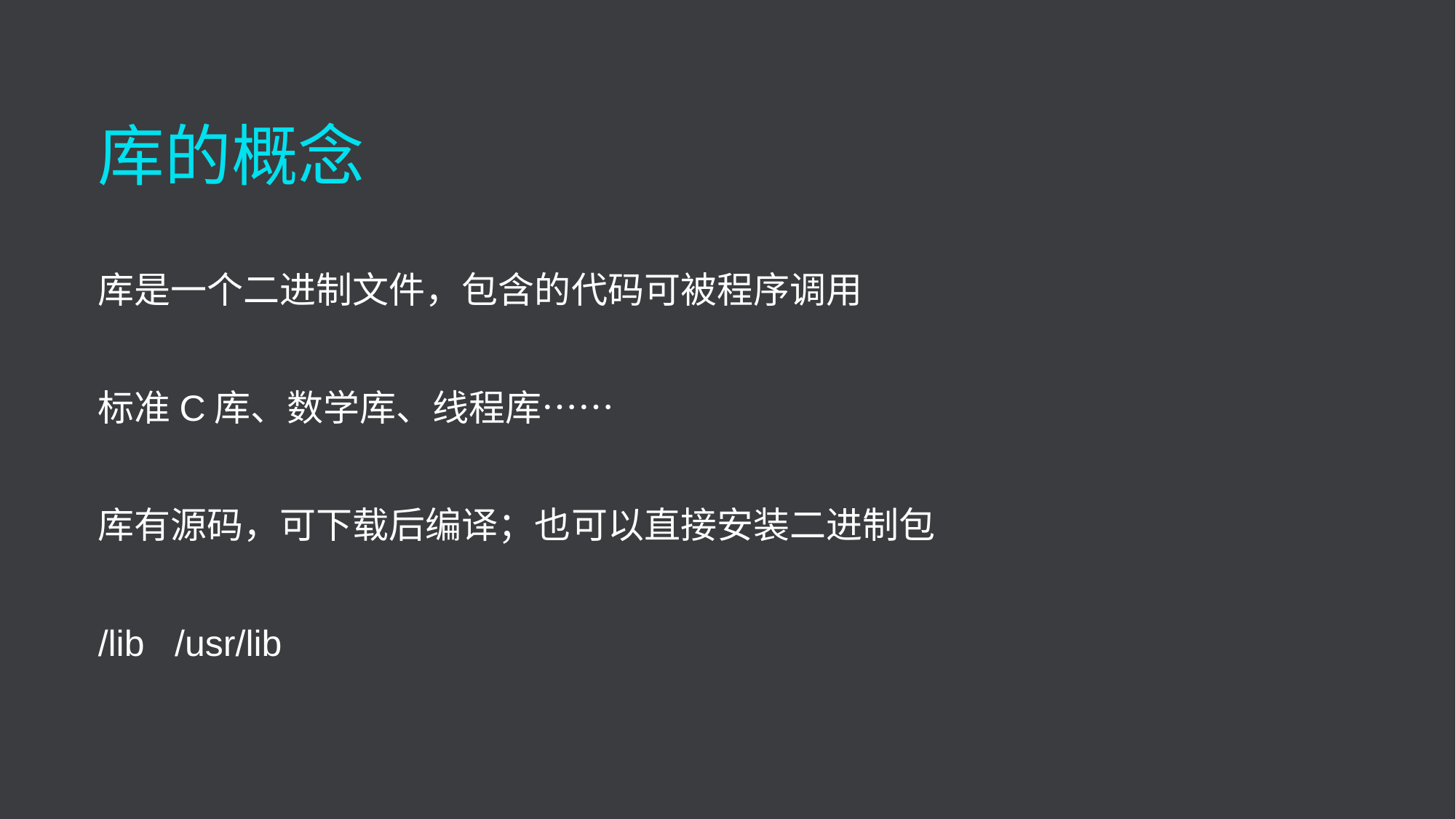

库的概念
库是一个二进制文件，包含的代码可被程序调用

标准C库、数学库、线程库……

库有源码，可下载后编译；也可以直接安装二进制包

/lib   /usr/lib